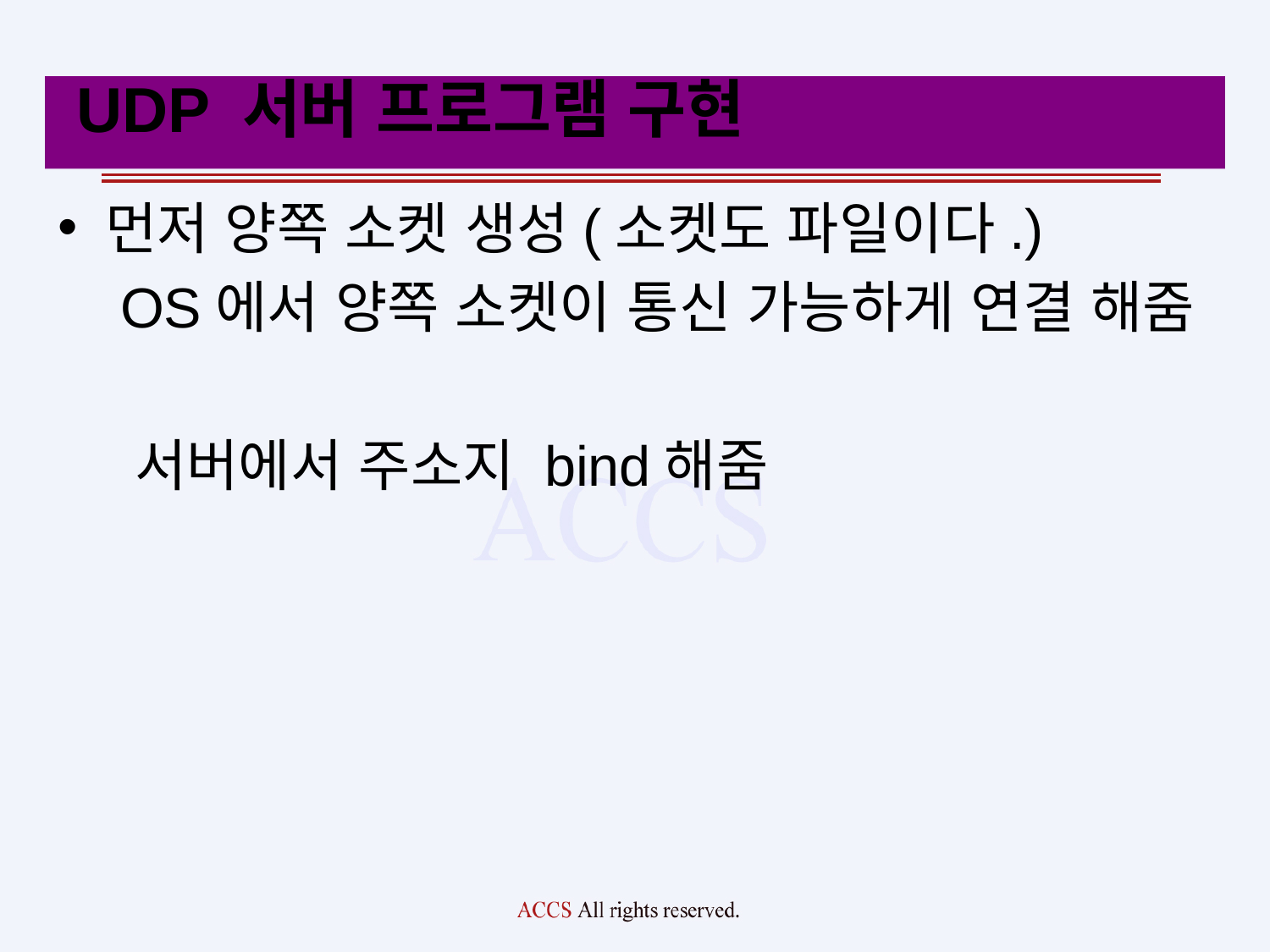

# UDP 서버 프로그램 구현

먼저 양쪽 소켓 생성(소켓도 파일이다.)
    OS에서 양쪽 소켓이 통신 가능하게 연결 해줌

    서버에서 주소지 bind해줌